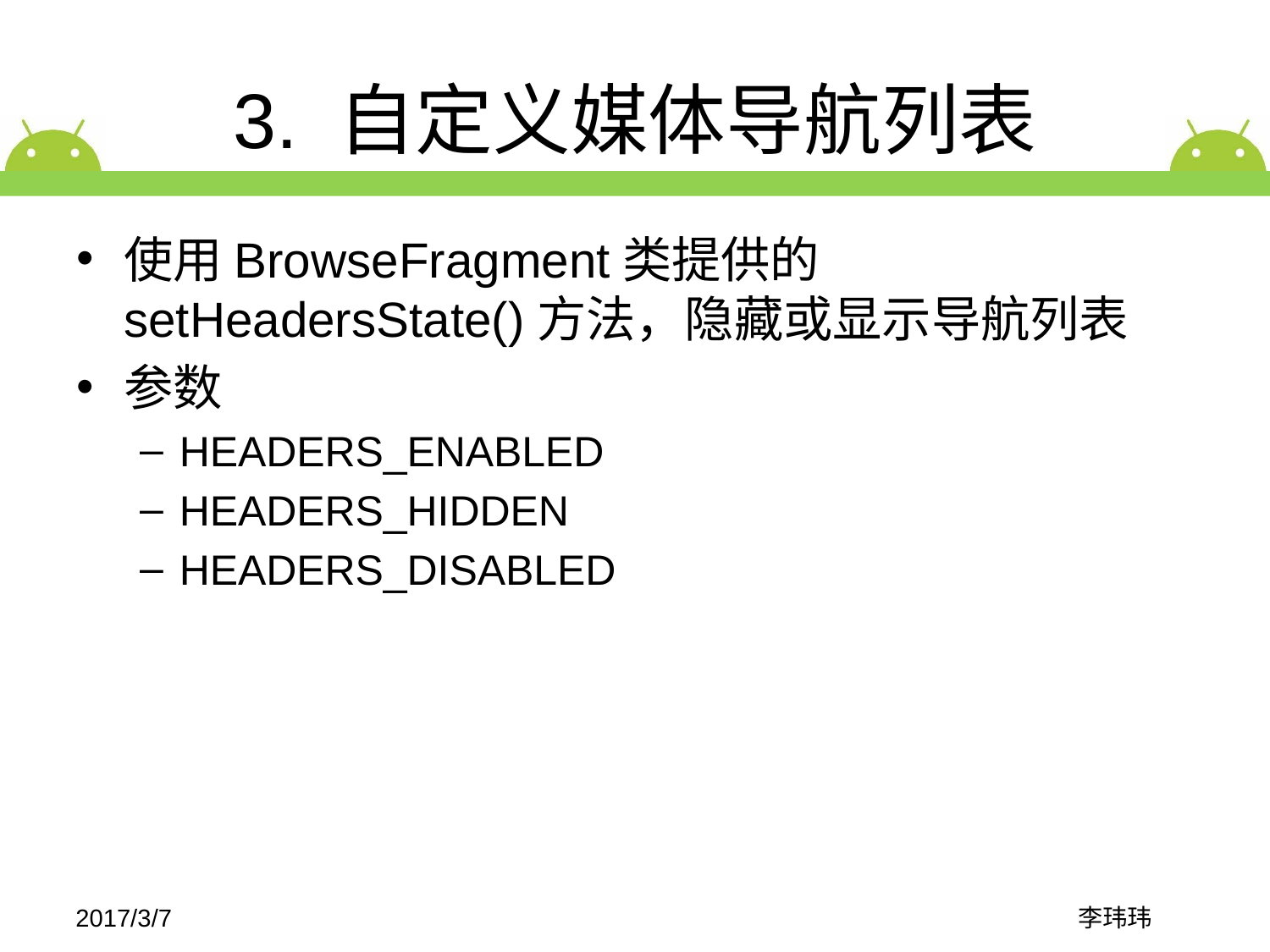

# 3. 自定义媒体导航列表
使用BrowseFragment类提供的setHeadersState()方法，隐藏或显示导航列表
参数
HEADERS_ENABLED
HEADERS_HIDDEN
HEADERS_DISABLED